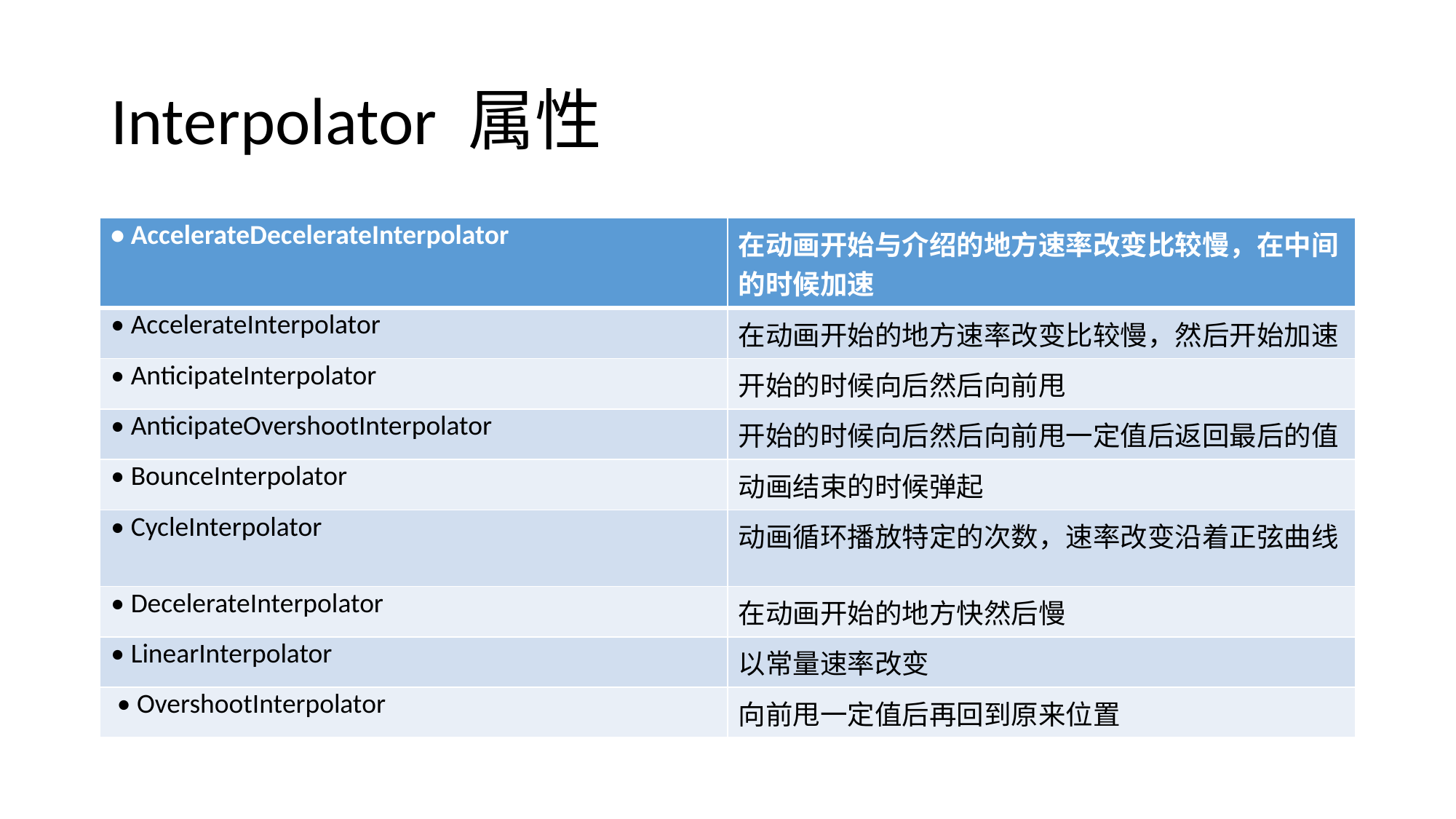

# Interpolator 属性
| • AccelerateDecelerateInterpolator | 在动画开始与介绍的地方速率改变比较慢，在中间的时候加速 |
| --- | --- |
| • AccelerateInterpolator | 在动画开始的地方速率改变比较慢，然后开始加速 |
| • AnticipateInterpolator | 开始的时候向后然后向前甩 |
| • AnticipateOvershootInterpolator | 开始的时候向后然后向前甩一定值后返回最后的值 |
| • BounceInterpolator | 动画结束的时候弹起 |
| • CycleInterpolator | 动画循环播放特定的次数，速率改变沿着正弦曲线 |
| • DecelerateInterpolator | 在动画开始的地方快然后慢 |
| • LinearInterpolator | 以常量速率改变 |
| • OvershootInterpolator | 向前甩一定值后再回到原来位置 |